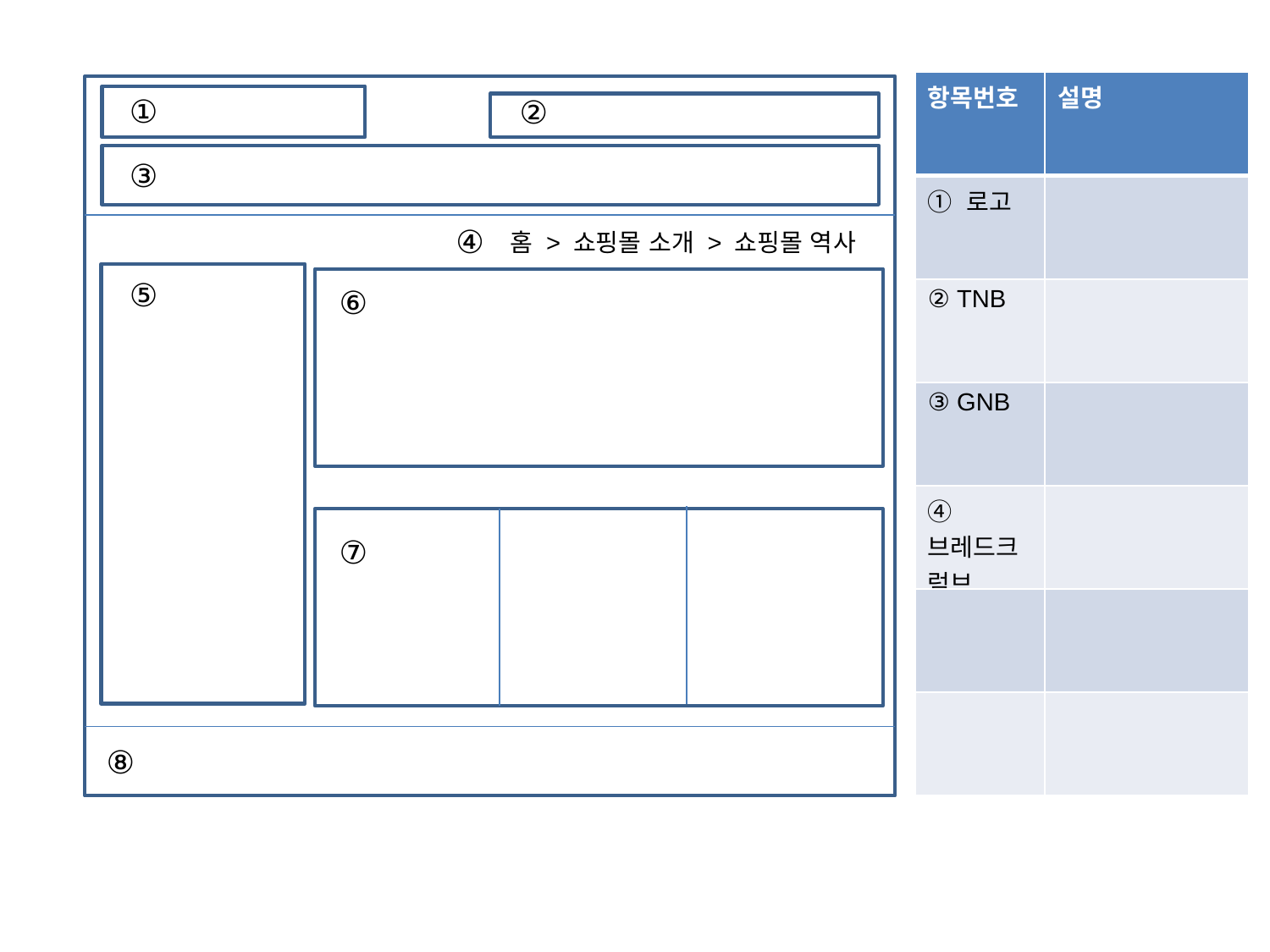

| 항목번호 | 설명 |
| --- | --- |
| ① 로고 |  |
| ② TNB |  |
| ③ GNB |  |
| ④ 브레드크럼브 |  |
|  |  |
|  |  |

①

②

③
④
홈 > 쇼핑몰 소개 > 쇼핑몰 역사

⑤

⑥

⑦
⑧